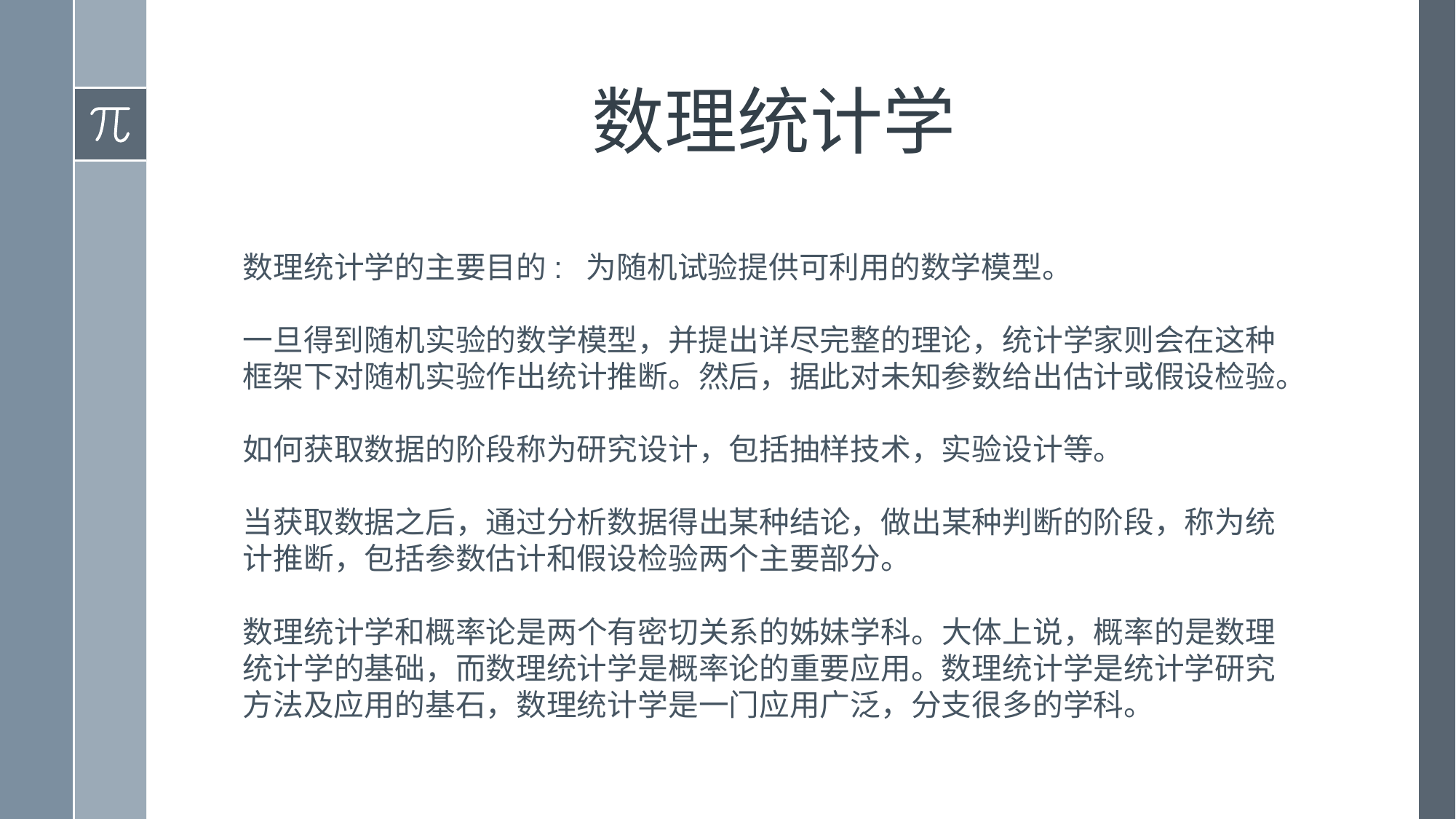

# 数理统计学
数理统计学的主要目的:  为随机试验提供可利用的数学模型。

一旦得到随机实验的数学模型，并提出详尽完整的理论，统计学家则会在这种框架下对随机实验作出统计推断。然后，据此对未知参数给出估计或假设检验。

如何获取数据的阶段称为研究设计，包括抽样技术，实验设计等。

当获取数据之后，通过分析数据得出某种结论，做出某种判断的阶段，称为统计推断，包括参数估计和假设检验两个主要部分。

数理统计学和概率论是两个有密切关系的姊妹学科。大体上说，概率的是数理统计学的基础，而数理统计学是概率论的重要应用。数理统计学是统计学研究方法及应用的基石，数理统计学是一门应用广泛，分支很多的学科。